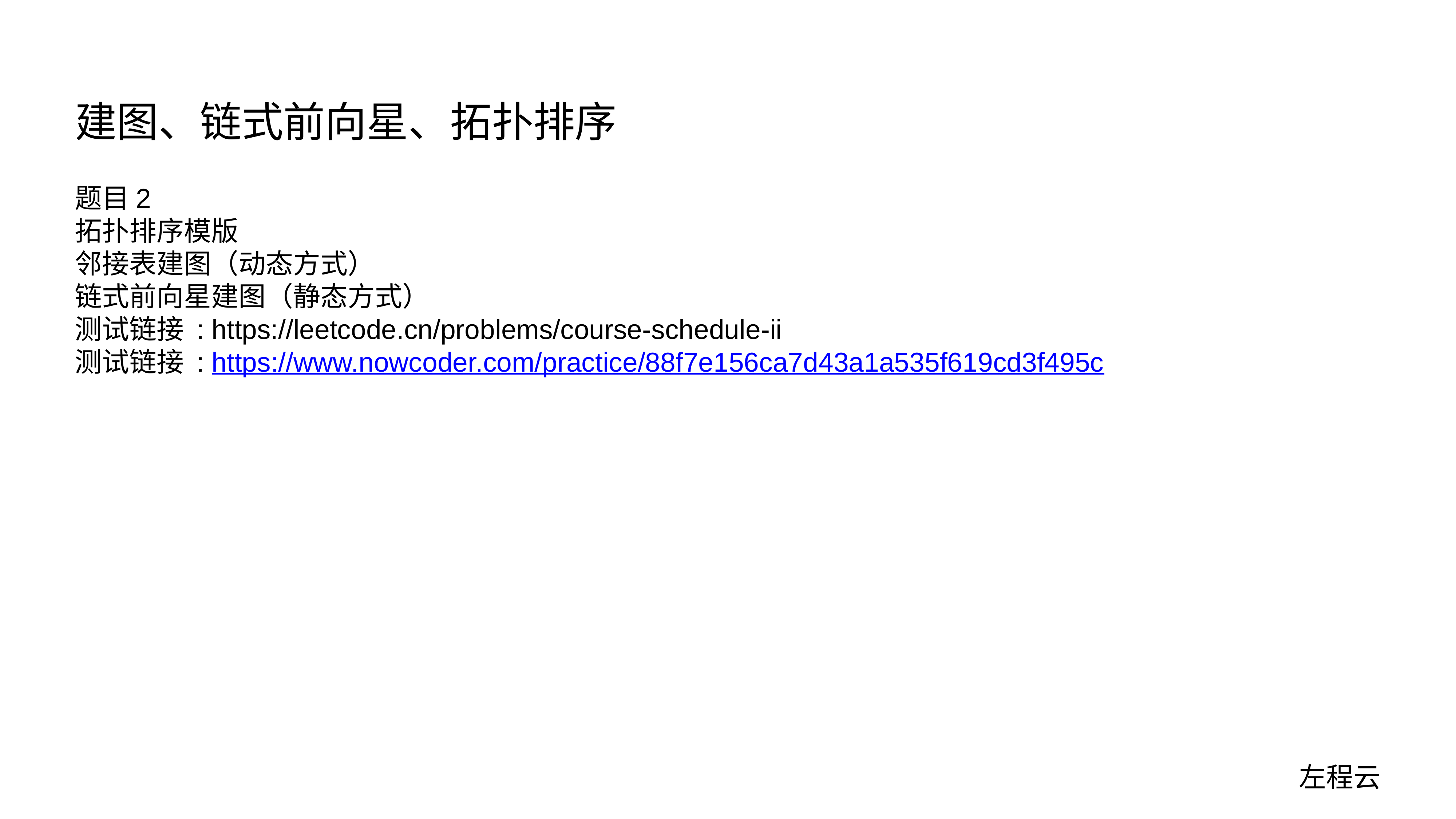

# 建图、链式前向星、拓扑排序
题目2
拓扑排序模版
邻接表建图（动态方式）
链式前向星建图（静态方式）
测试链接 : https://leetcode.cn/problems/course-schedule-ii
测试链接 : https://www.nowcoder.com/practice/88f7e156ca7d43a1a535f619cd3f495c
左程云